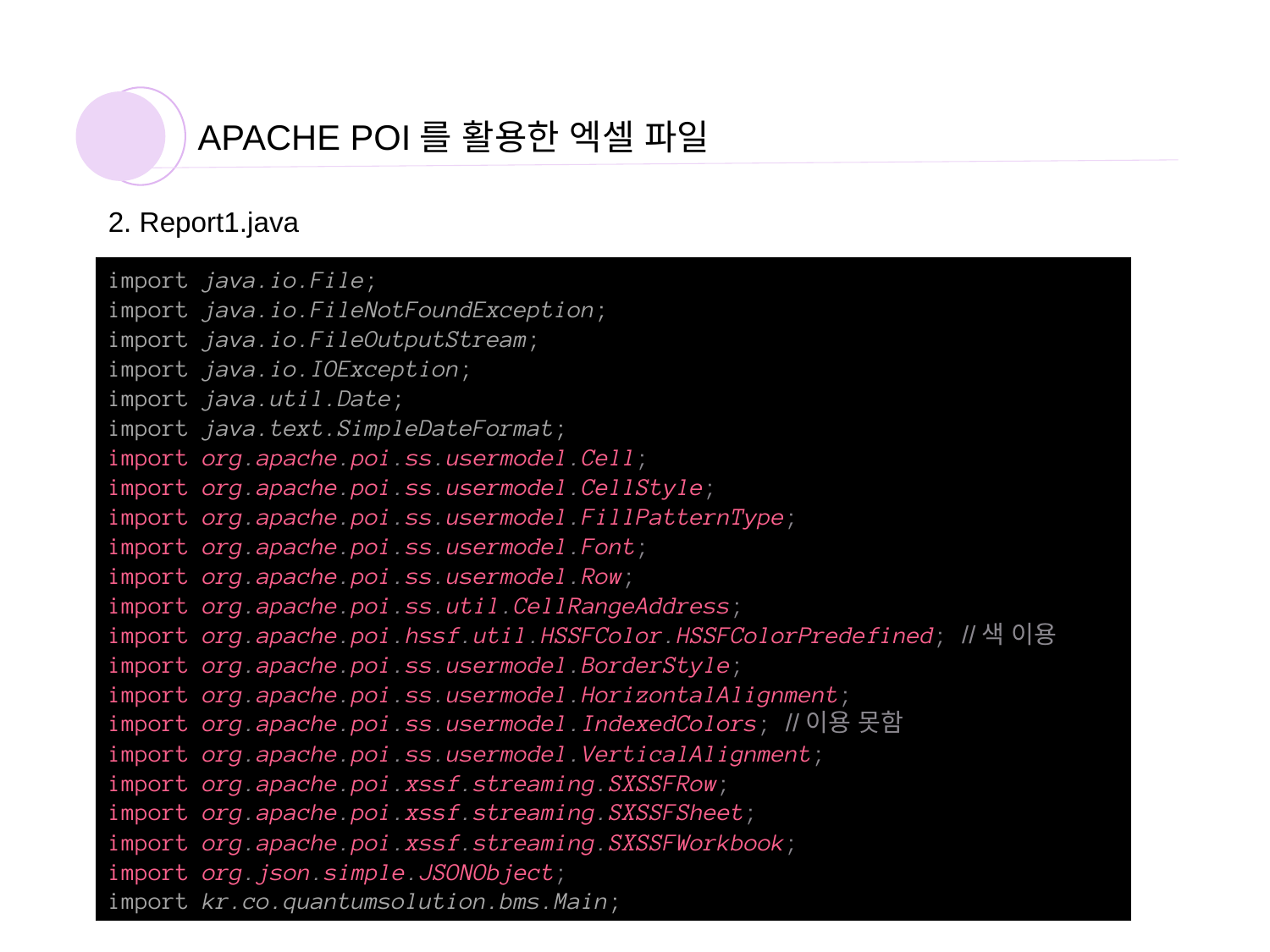

APACHE POI를 활용한 엑셀 파일
2. Report1.java
import java.io.File;
import java.io.FileNotFoundException;
import java.io.FileOutputStream;
import java.io.IOException;
import java.util.Date;
import java.text.SimpleDateFormat;
import org.apache.poi.ss.usermodel.Cell;
import org.apache.poi.ss.usermodel.CellStyle;
import org.apache.poi.ss.usermodel.FillPatternType;
import org.apache.poi.ss.usermodel.Font;
import org.apache.poi.ss.usermodel.Row;
import org.apache.poi.ss.util.CellRangeAddress;
import org.apache.poi.hssf.util.HSSFColor.HSSFColorPredefined; //색 이용
import org.apache.poi.ss.usermodel.BorderStyle;
import org.apache.poi.ss.usermodel.HorizontalAlignment;
import org.apache.poi.ss.usermodel.IndexedColors; //이용 못함
import org.apache.poi.ss.usermodel.VerticalAlignment;
import org.apache.poi.xssf.streaming.SXSSFRow;
import org.apache.poi.xssf.streaming.SXSSFSheet;
import org.apache.poi.xssf.streaming.SXSSFWorkbook;
import org.json.simple.JSONObject;
import kr.co.quantumsolution.bms.Main;